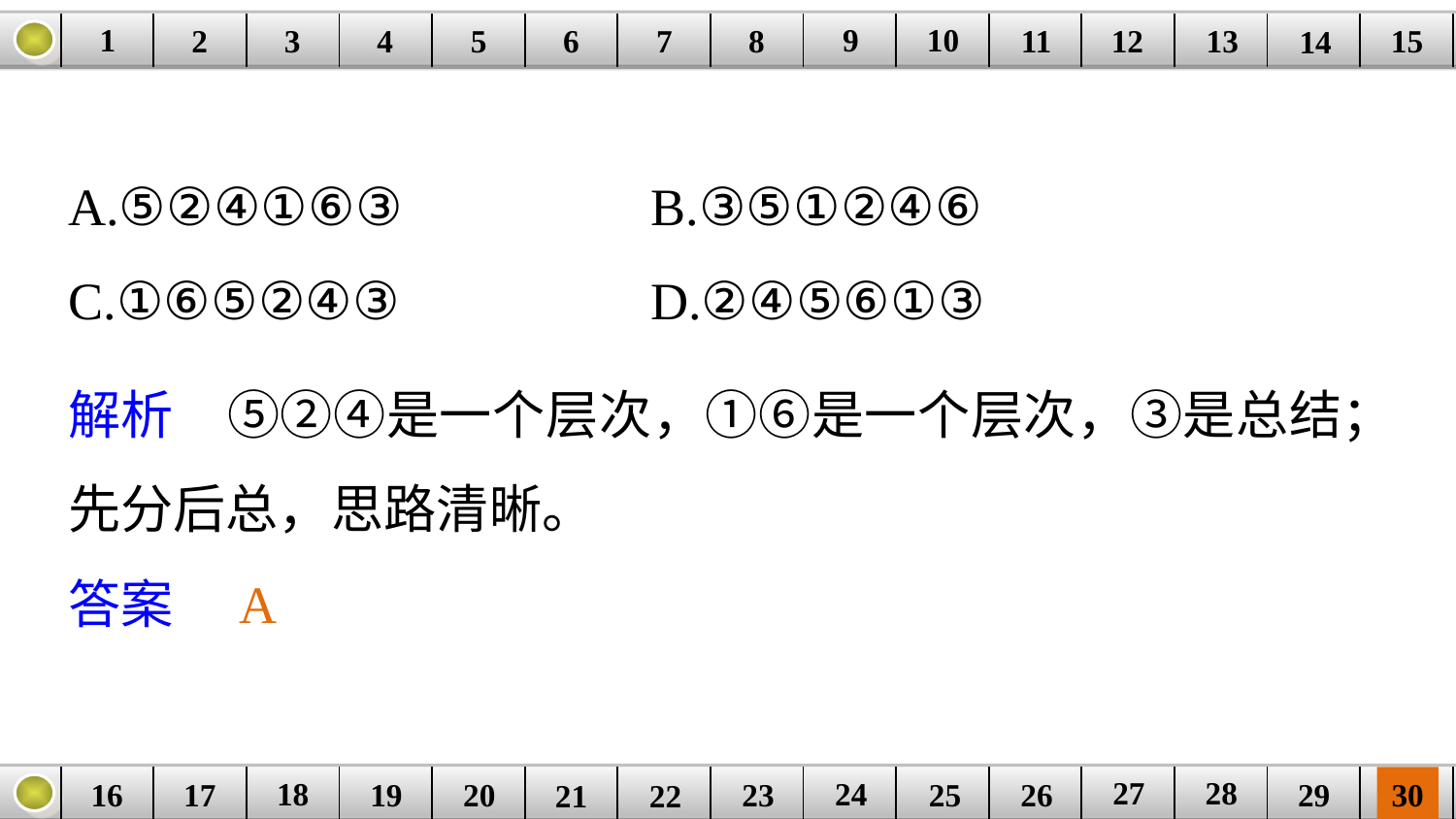

9
10
1
3
4
5
6
8
11
2
12
15
|  |  |  |  |  |  |  |  |  |  |  |  |  |  |  |
| --- | --- | --- | --- | --- | --- | --- | --- | --- | --- | --- | --- | --- | --- | --- |
7
13
14

A.⑤②④①⑥③  		B.③⑤①②④⑥
C.①⑥⑤②④③  		D.②④⑤⑥①③
解析　⑤②④是一个层次，①⑥是一个层次，③是总结；先分后总，思路清晰。
答案　A

27
28
18
24
16
25
26
30
|  |  |  |  |  |  |  |  |  |  |  |  |  |  |  |
| --- | --- | --- | --- | --- | --- | --- | --- | --- | --- | --- | --- | --- | --- | --- |
23
17
19
20
29
21
22